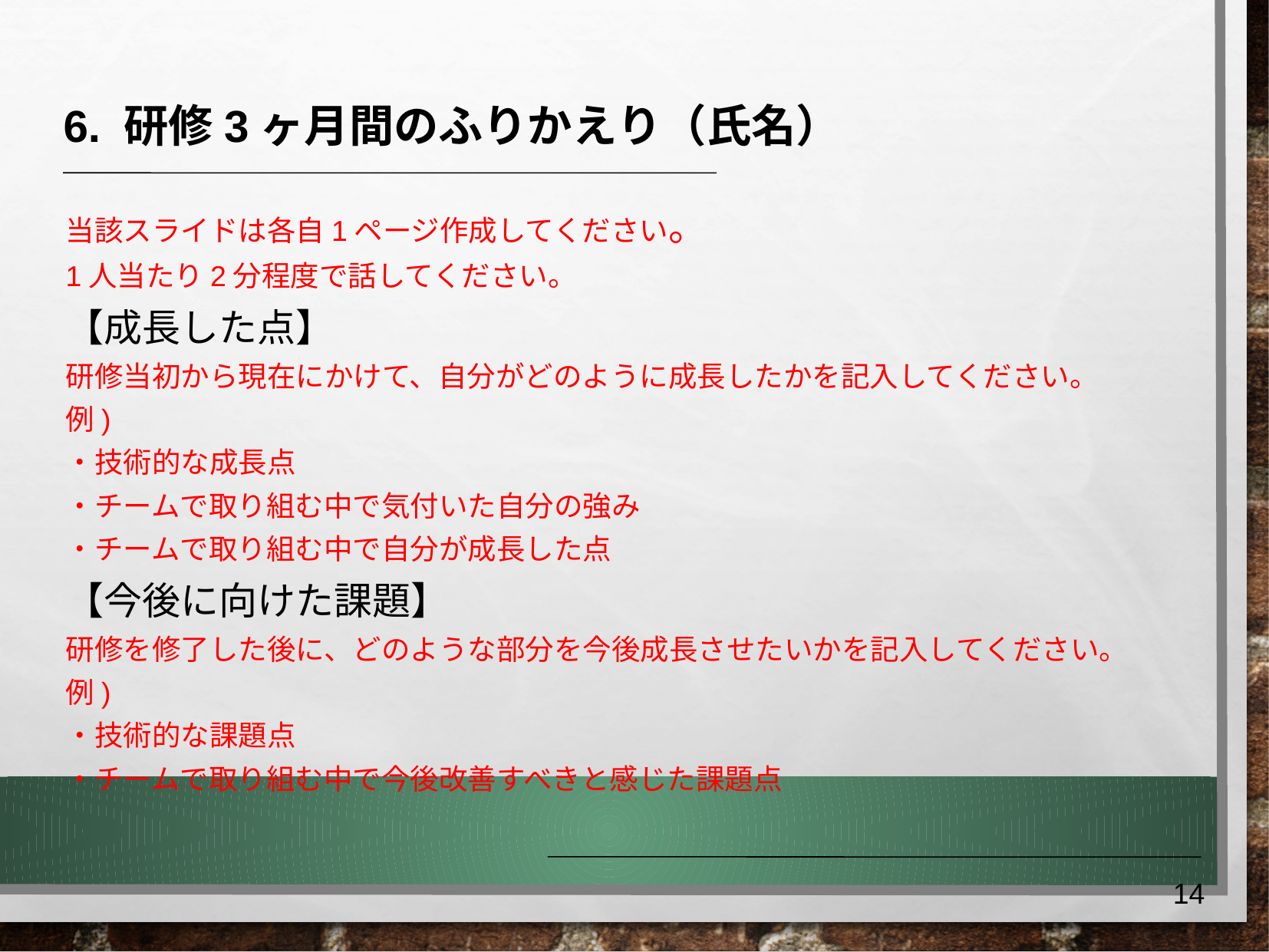

6. 研修3ヶ月間のふりかえり（氏名）

当該スライドは各自1ページ作成してください。
1人当たり2分程度で話してください。
【成長した点】
研修当初から現在にかけて、自分がどのように成長したかを記入してください。
例)
・技術的な成長点
・チームで取り組む中で気付いた自分の強み
・チームで取り組む中で自分が成長した点
【今後に向けた課題】
研修を修了した後に、どのような部分を今後成長させたいかを記入してください。
例)
・技術的な課題点
・チームで取り組む中で今後改善すべきと感じた課題点

14